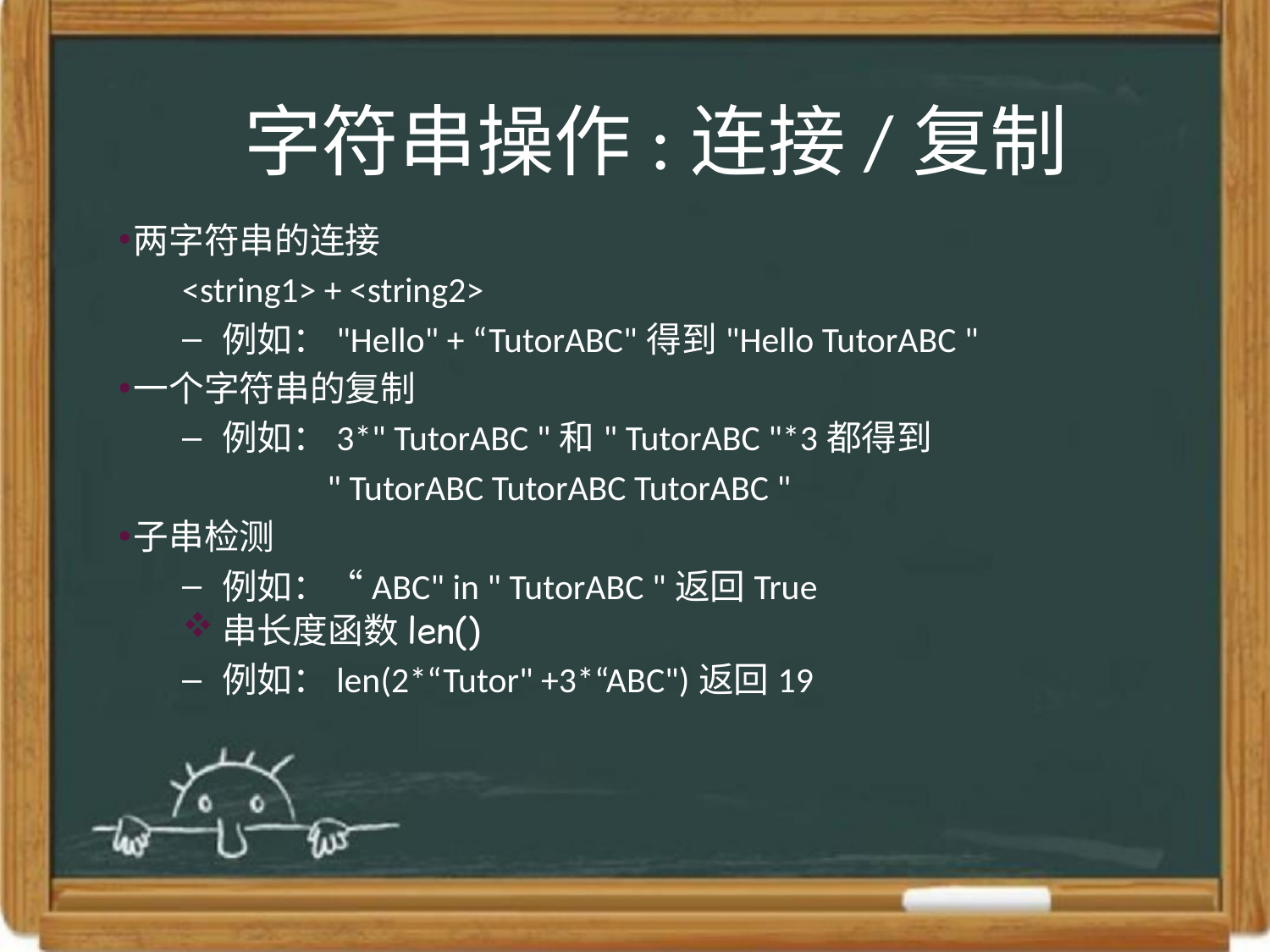

字符串操作:连接/复制
两字符串的连接
<string1> + <string2>
例如："Hello" + “TutorABC"得到"Hello TutorABC "
一个字符串的复制
例如：3*" TutorABC "和" TutorABC "*3都得到
                  " TutorABC TutorABC TutorABC "
子串检测
例如：“ABC" in " TutorABC "返回True
串长度函数len()
例如：len(2*“Tutor" +3*“ABC")返回19